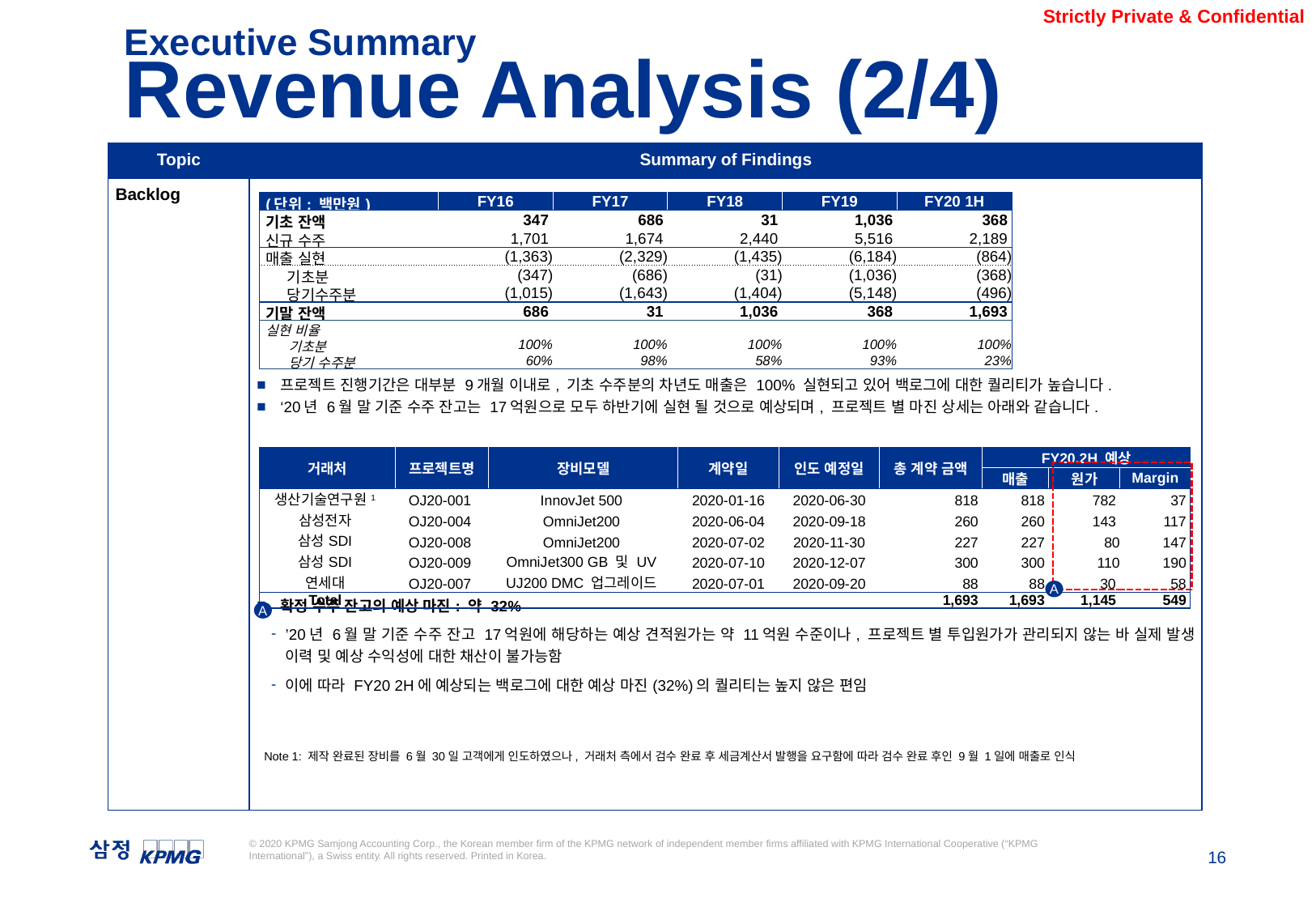

Executive Summary
Revenue Analysis (2/4)
| Topic | Summary of Findings |
| --- | --- |
| Backlog | 프로젝트 진행기간은 대부분 9개월 이내로, 기초 수주분의 차년도 매출은 100% 실현되고 있어 백로그에 대한 퀄리티가 높습니다. ‘20년 6월 말 기준 수주 잔고는 17억원으로 모두 하반기에 실현 될 것으로 예상되며, 프로젝트 별 마진 상세는 아래와 같습니다. 확정 수주 잔고의 예상 마진: 약 32% ’20년 6월 말 기준 수주 잔고 17억원에 해당하는 예상 견적원가는 약 11억원 수준이나, 프로젝트 별 투입원가가 관리되지 않는 바 실제 발생 이력 및 예상 수익성에 대한 채산이 불가능함 이에 따라 FY20 2H에 예상되는 백로그에 대한 예상 마진(32%)의 퀄리티는 높지 않은 편임 |
| (단위: 백만원) | FY16 | FY17 | FY18 | FY19 | FY20 1H |
| --- | --- | --- | --- | --- | --- |
| 기초 잔액 | 347 | 686 | 31 | 1,036 | 368 |
| 신규 수주 | 1,701 | 1,674 | 2,440 | 5,516 | 2,189 |
| 매출 실현 | (1,363) | (2,329) | (1,435) | (6,184) | (864) |
| 기초분 | (347) | (686) | (31) | (1,036) | (368) |
| 당기수주분 | (1,015) | (1,643) | (1,404) | (5,148) | (496) |
| 기말 잔액 | 686 | 31 | 1,036 | 368 | 1,693 |
| 실현 비율 |  |  |  |  |  |
| 기초분 | 100% | 100% | 100% | 100% | 100% |
| 당기 수주분 | 60% | 98% | 58% | 93% | 23% |
| 거래처 | 프로젝트명 | 장비모델 | 계약일 | 인도 예정일 | 총 계약 금액 | FY20.2H 예상 |  |  |
| --- | --- | --- | --- | --- | --- | --- | --- | --- |
|  |  |  |  |  |  | 매출 | 원가 | Margin |
| 생산기술연구원1 | OJ20-001 | InnovJet 500 | 2020-01-16 | 2020-06-30 | 818 | 818 | 782 | 37 |
| 삼성전자 | OJ20-004 | OmniJet200 | 2020-06-04 | 2020-09-18 | 260 | 260 | 143 | 117 |
| 삼성SDI | OJ20-008 | OmniJet200 | 2020-07-02 | 2020-11-30 | 227 | 227 | 80 | 147 |
| 삼성SDI | OJ20-009 | OmniJet300 GB 및 UV | 2020-07-10 | 2020-12-07 | 300 | 300 | 110 | 190 |
| 연세대 | OJ20-007 | UJ200 DMC 업그레이드 | 2020-07-01 | 2020-09-20 | 88 | 88 | 30 | 58 |
| Total |  |  |  |  | 1,693 | 1,693 | 1,145 | 549 |

A
A
Note 1: 제작 완료된 장비를 6월 30일 고객에게 인도하였으나, 거래처 측에서 검수 완료 후 세금계산서 발행을 요구함에 따라 검수 완료 후인 9월 1일에 매출로 인식